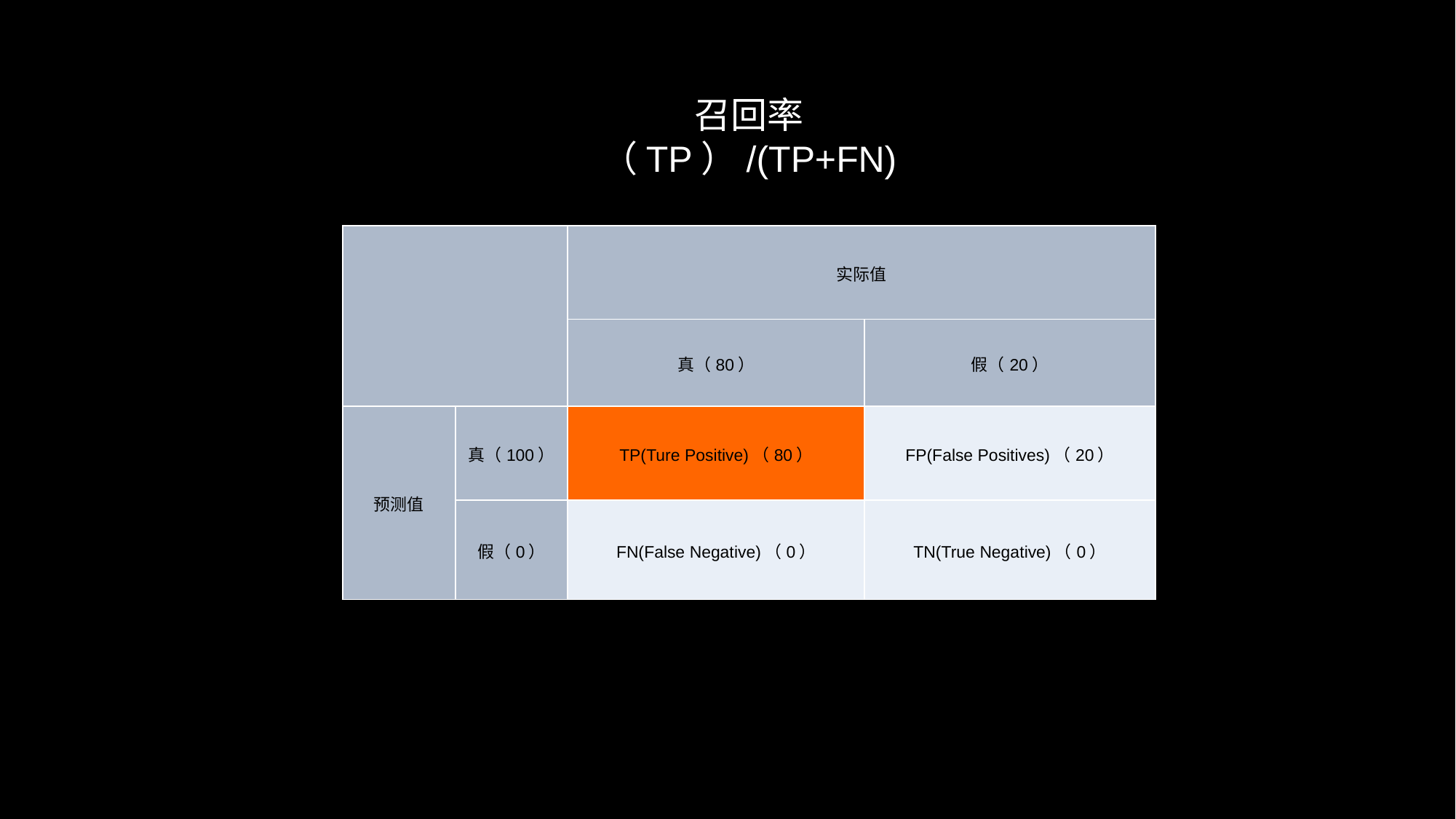

召回率
（TP）/(TP+FN)
|  |  | 实际值 |  |
| --- | --- | --- | --- |
|  |  | 真（80） | 假（20） |
| 预测值 | 真（100） | TP(Ture Positive)（80） | FP(False Positives)（20） |
|  | 假（0） | FN(False Negative)（0） | TN(True Negative)（0） |